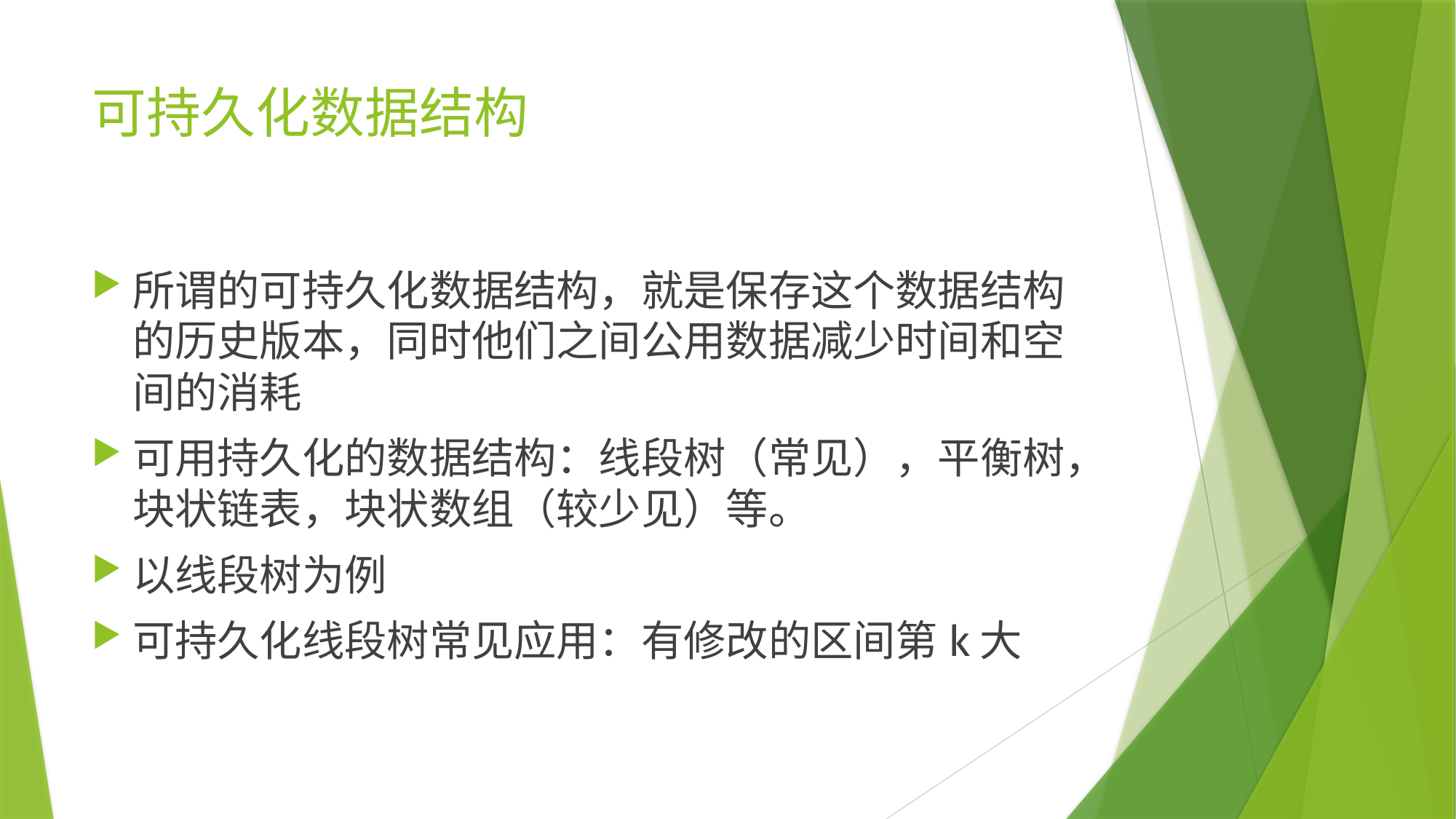

# 可持久化数据结构
所谓的可持久化数据结构，就是保存这个数据结构的历史版本，同时他们之间公用数据减少时间和空间的消耗
可用持久化的数据结构：线段树（常见），平衡树，块状链表，块状数组（较少见）等。
以线段树为例
可持久化线段树常见应用：有修改的区间第k大